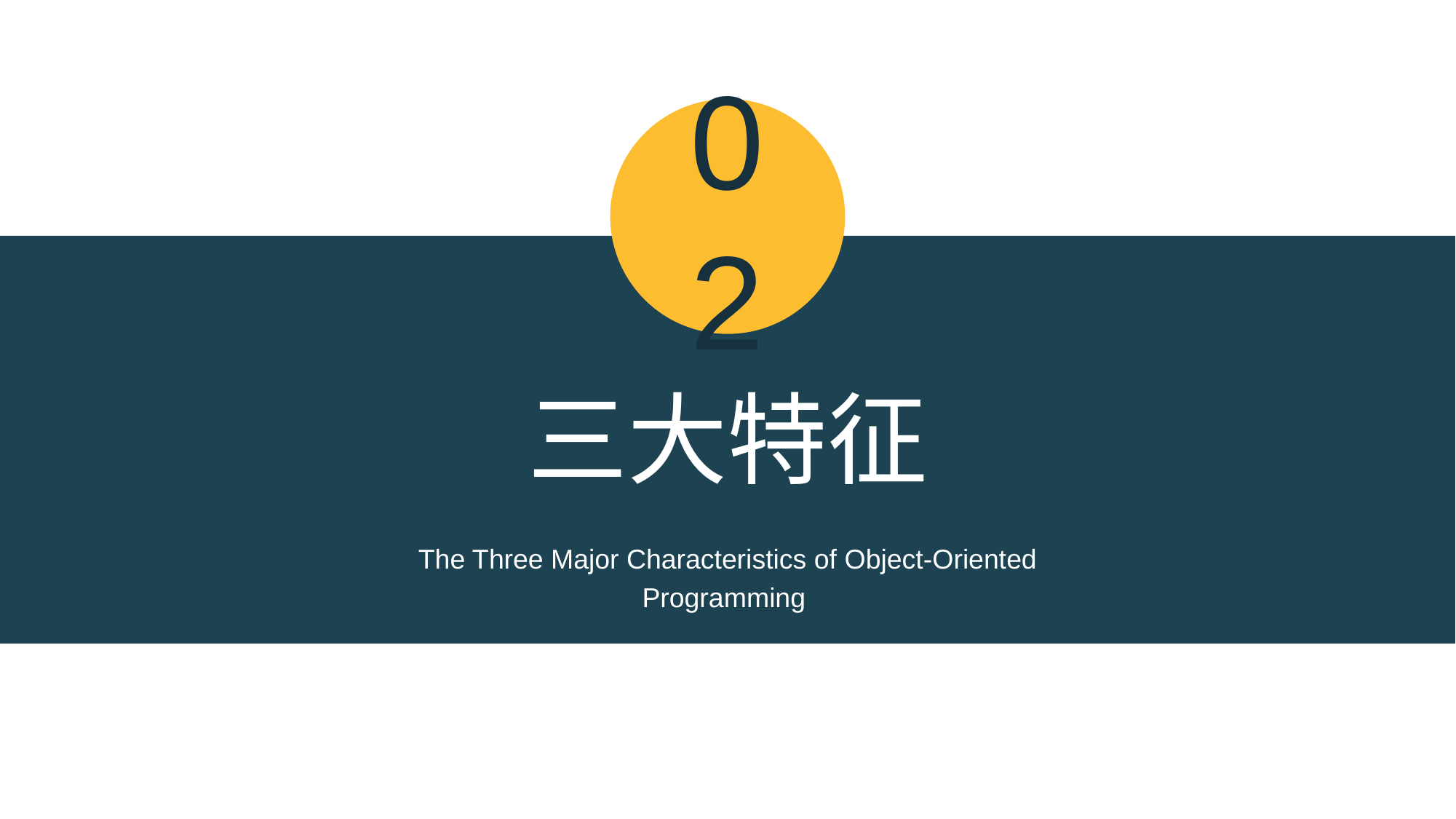

02

三大特征
The Three Major Characteristics of Object-Oriented Programming